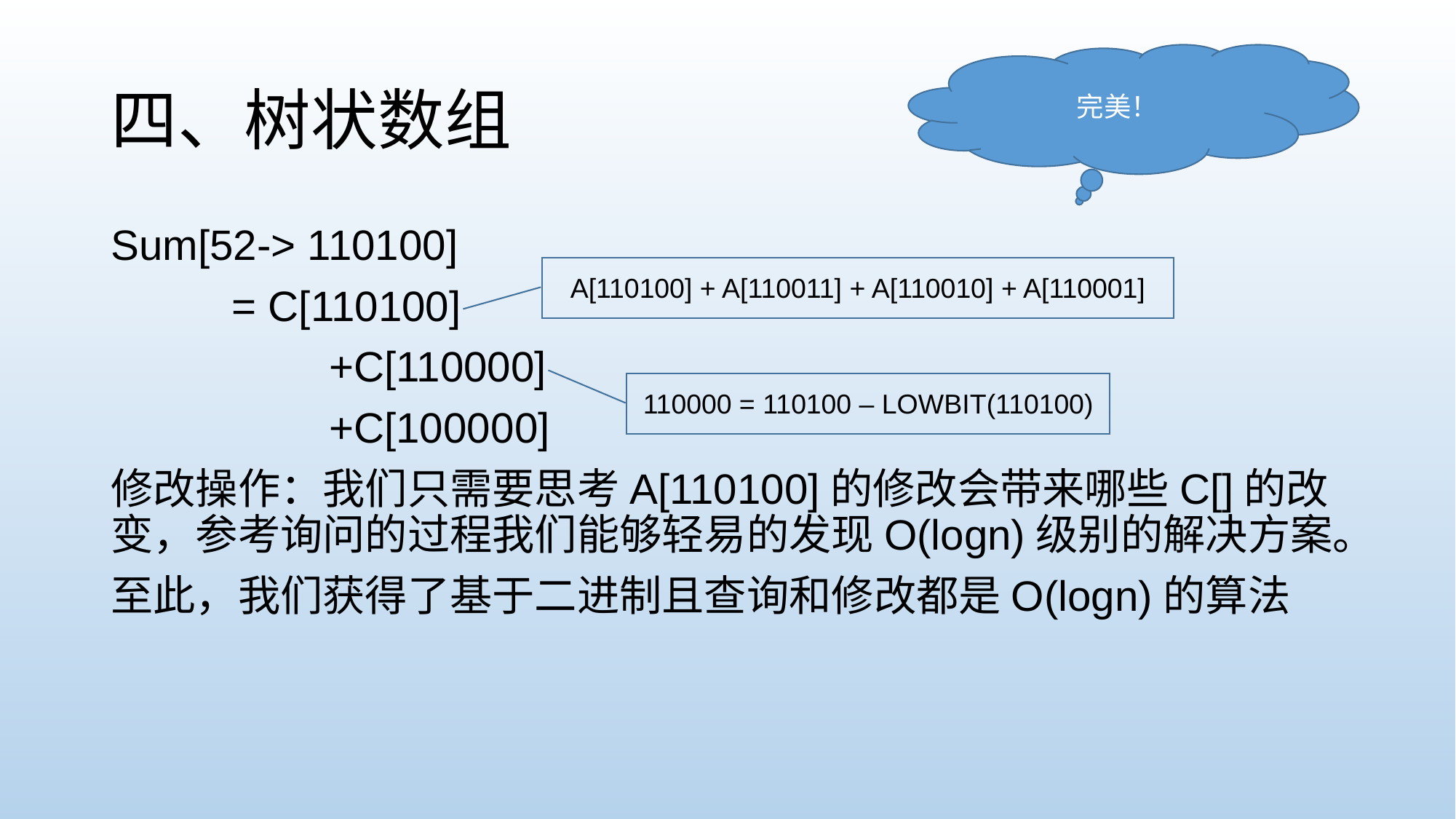

# 四、树状数组
完美！
Sum[52-> 110100]
	 = C[110100]
		+C[110000]
		+C[100000]
修改操作：我们只需要思考A[110100]的修改会带来哪些C[]的改变，参考询问的过程我们能够轻易的发现O(logn)级别的解决方案。
至此，我们获得了基于二进制且查询和修改都是O(logn)的算法

A[110100] + A[110011] + A[110010] + A[110001]

110000 = 110100 – LOWBIT(110100)